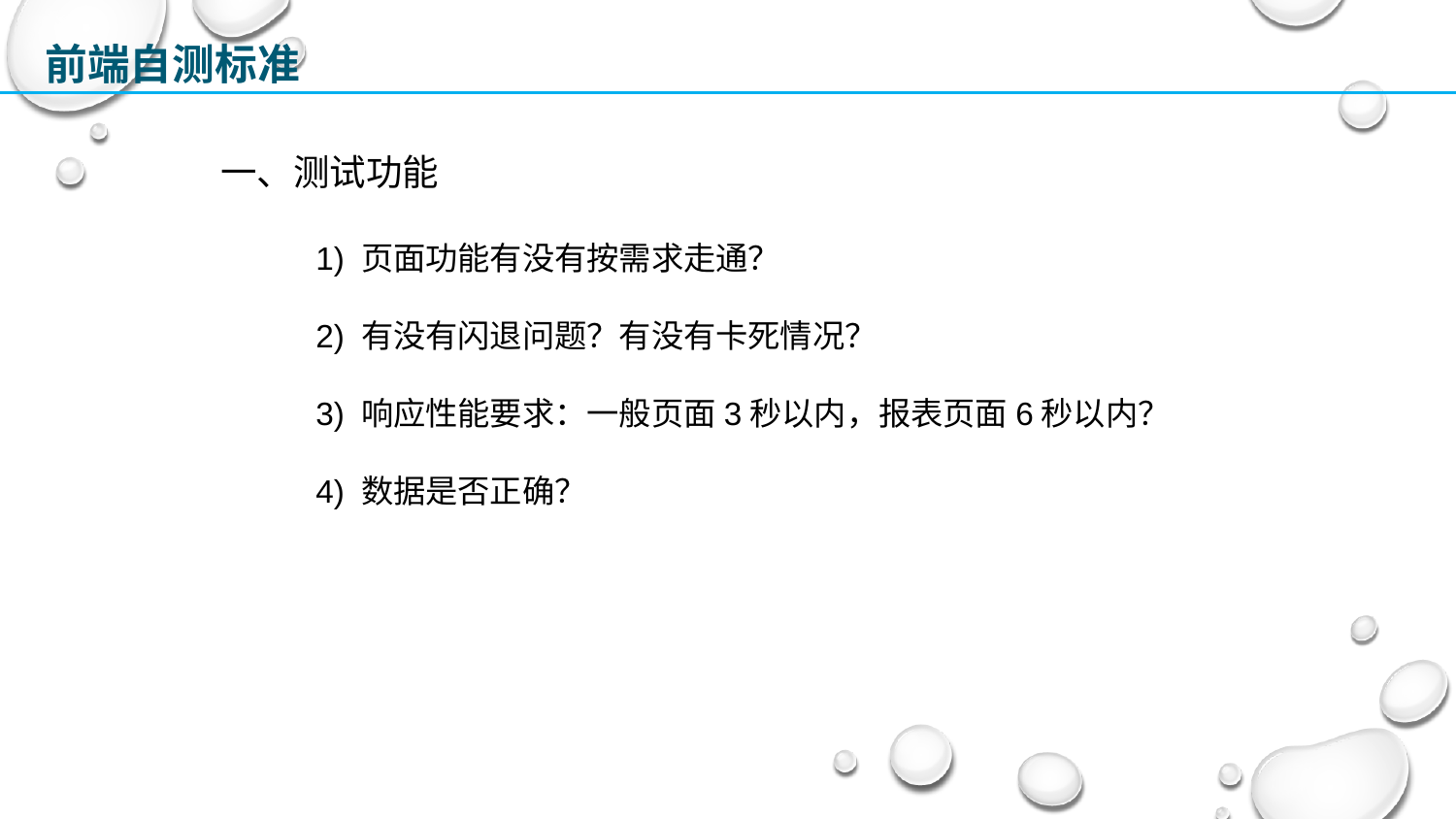

前端自测标准
一、测试功能
1) 页面功能有没有按需求走通？

2) 有没有闪退问题？有没有卡死情况？

3) 响应性能要求：一般页面3秒以内，报表页面6秒以内？

4) 数据是否正确？